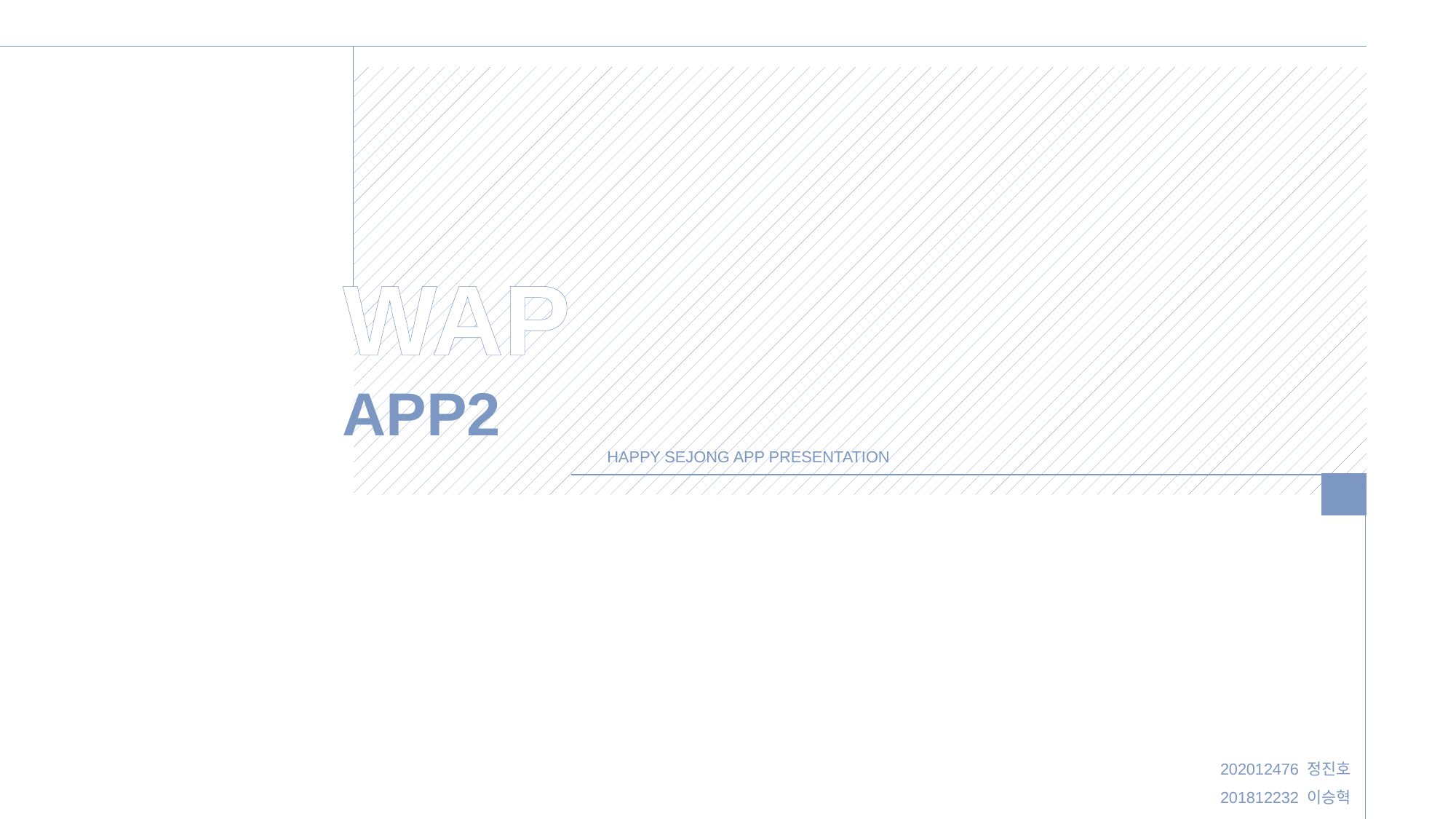

WAP
APP2
HAPPY SEJONG APP PRESENTATION

202012476 정진호
201812232 이승혁